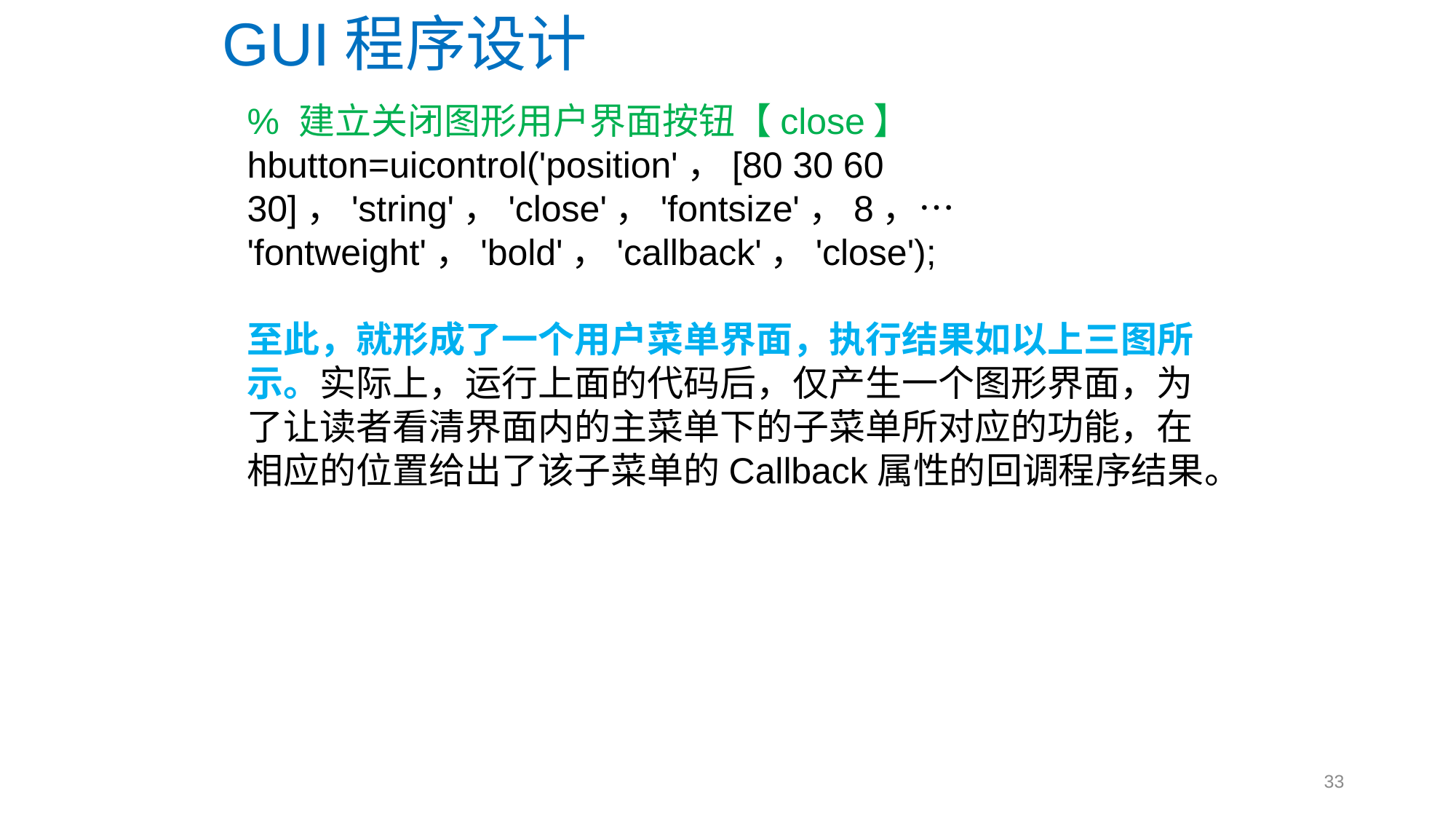

GUI程序设计
% 建立关闭图形用户界面按钮【close】
hbutton=uicontrol('position'，[80 30 60 30]，'string'，'close'，'fontsize'，8，…
'fontweight'，'bold'，'callback'，'close');

至此，就形成了一个用户菜单界面，执行结果如以上三图所示。实际上，运行上面的代码后，仅产生一个图形界面，为了让读者看清界面内的主菜单下的子菜单所对应的功能，在相应的位置给出了该子菜单的Callback属性的回调程序结果。

33